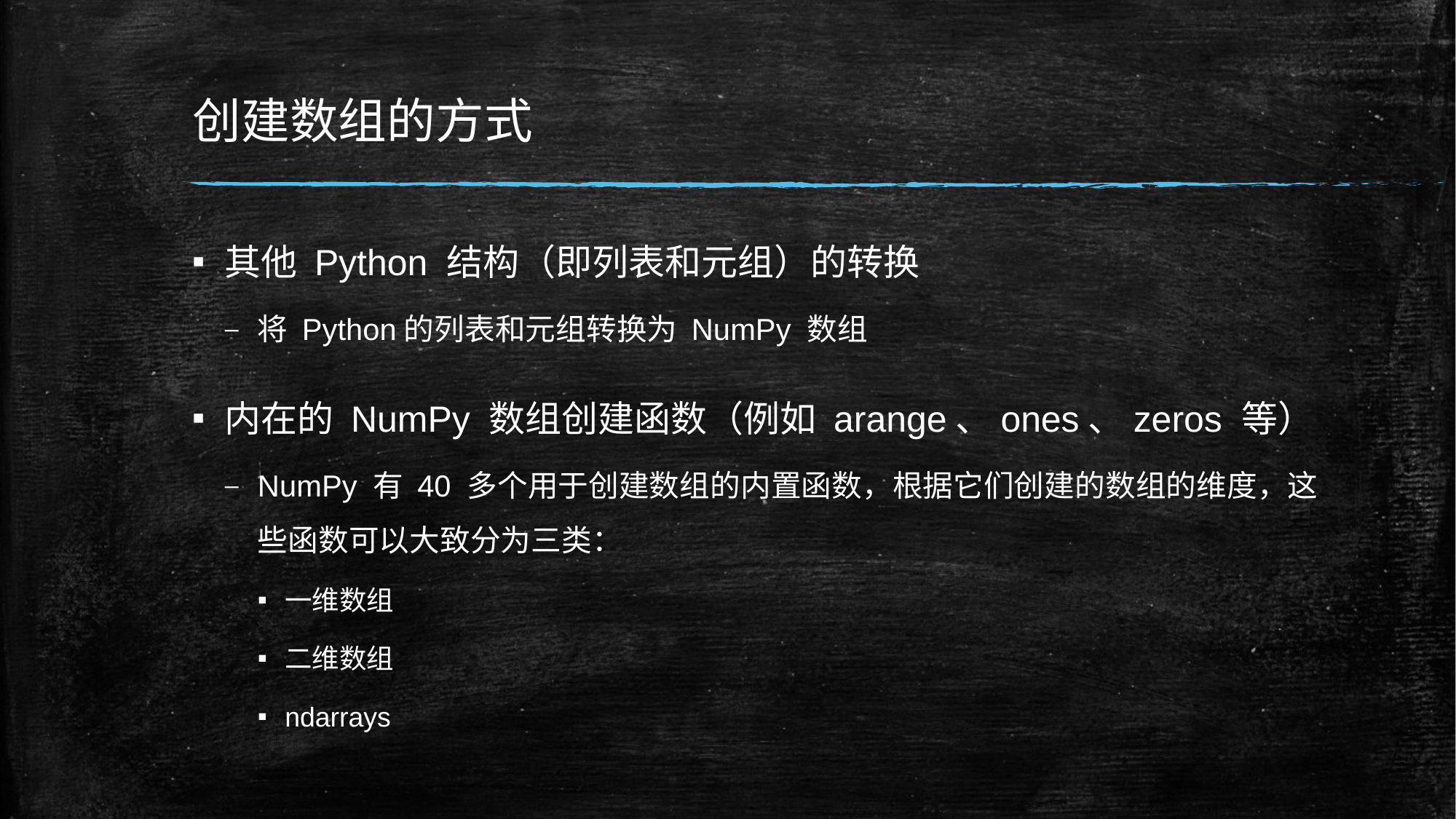

# 创建数组的方式
其他 Python 结构（即列表和元组）的转换
将 Python的列表和元组转换为 NumPy 数组
内在的 NumPy 数组创建函数（例如 arange、ones、zeros 等）
NumPy 有 40 多个用于创建数组的内置函数，根据它们创建的数组的维度，这些函数可以大致分为三类：
一维数组
二维数组
ndarrays